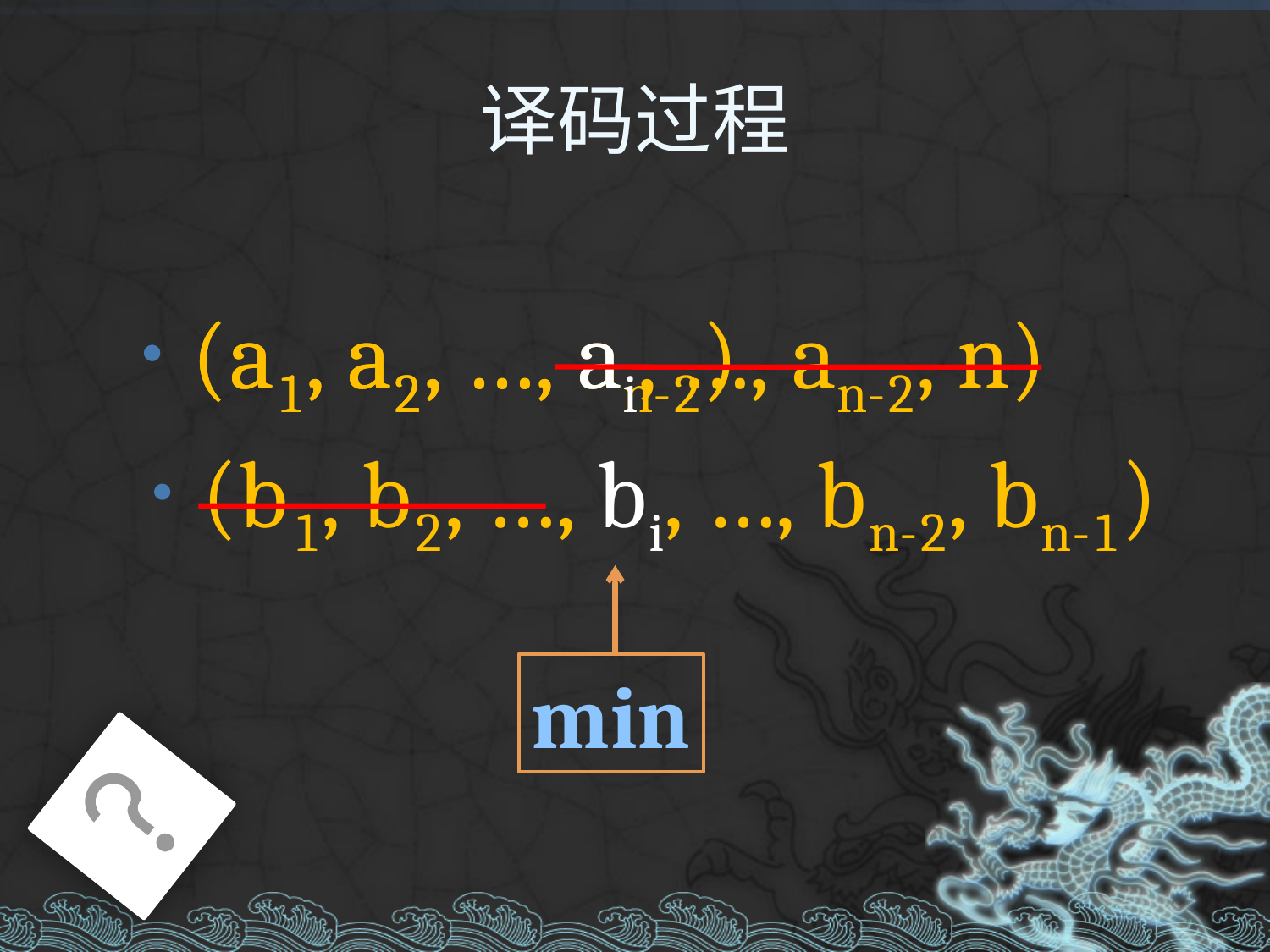

# 译码过程
(a1, a2, …, an-2)
(a1, a2, …, ai, …, an-2, n)
(b1, b2, …, bi, …, bn-2, bn-1)
min